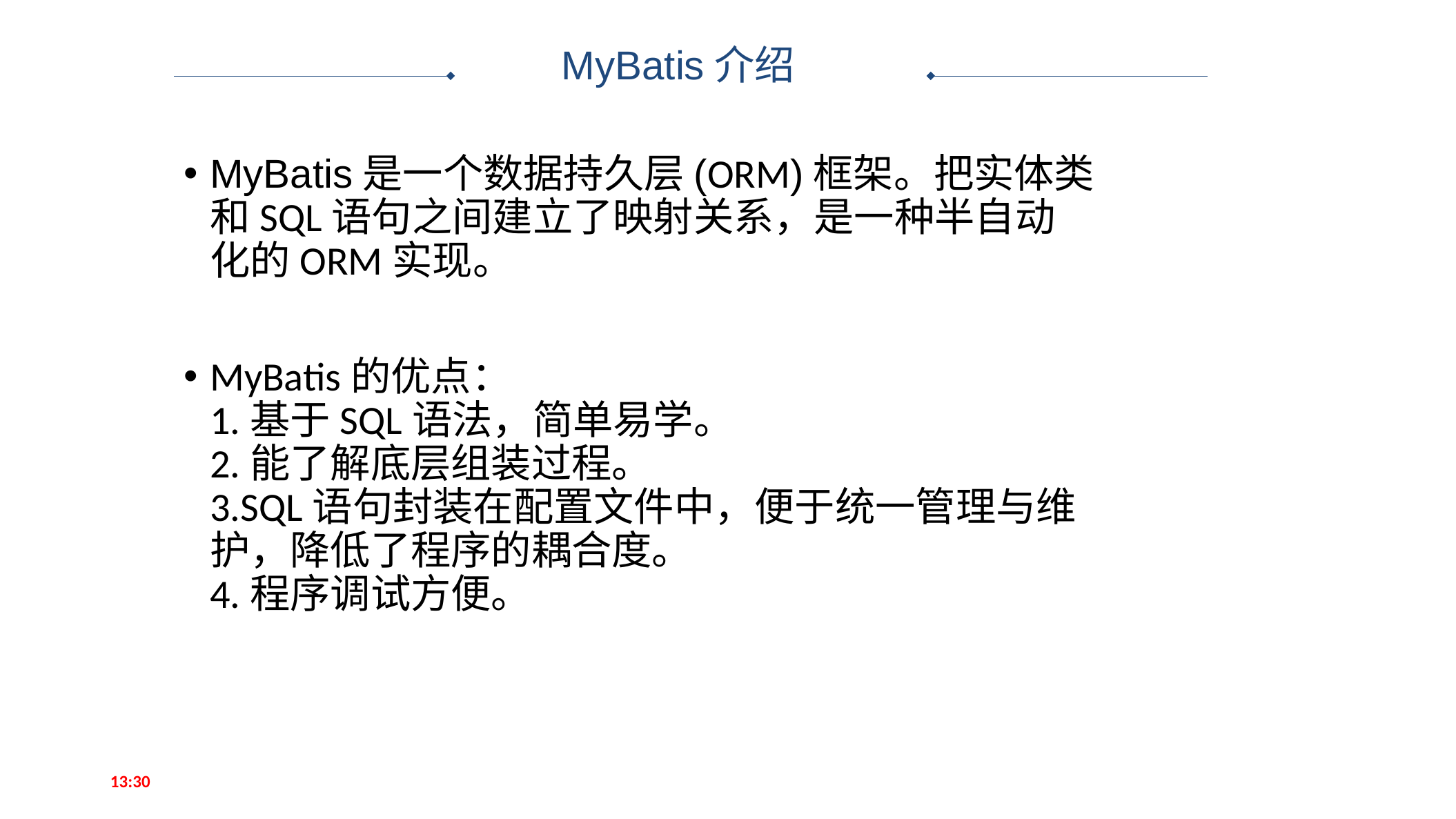

MyBatis介绍
MyBatis是一个数据持久层(ORM)框架。把实体类和SQL语句之间建立了映射关系，是一种半自动化的ORM实现。

MyBatis的优点：
1.基于SQL语法，简单易学。
2.能了解底层组装过程。  
3.SQL语句封装在配置文件中，便于统一管理与维护，降低了程序的耦合度。
4.程序调试方便。

13:30